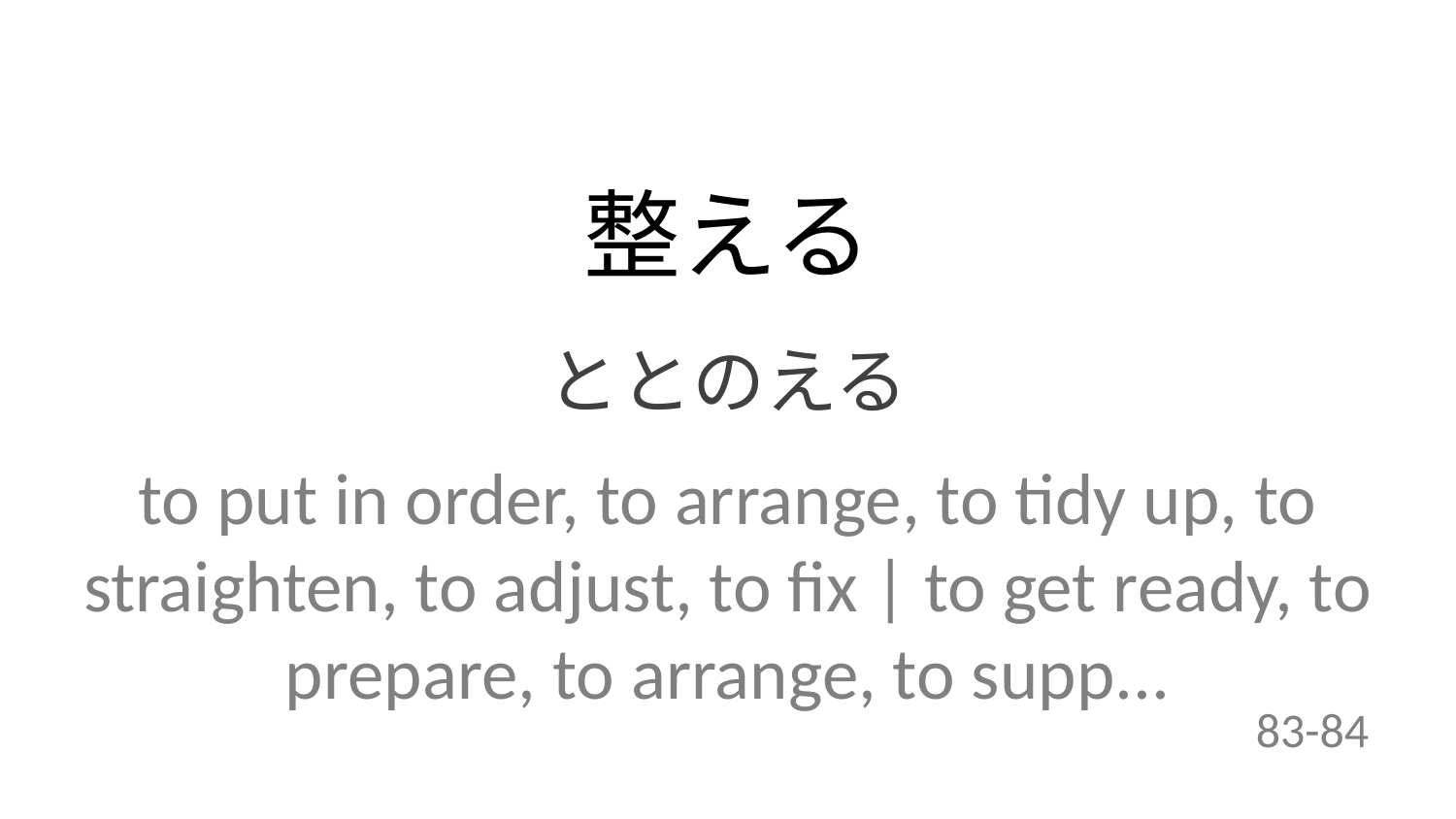

整える

ととのえる
to put in order, to arrange, to tidy up, to straighten, to adjust, to fix | to get ready, to prepare, to arrange, to supp...
83-84